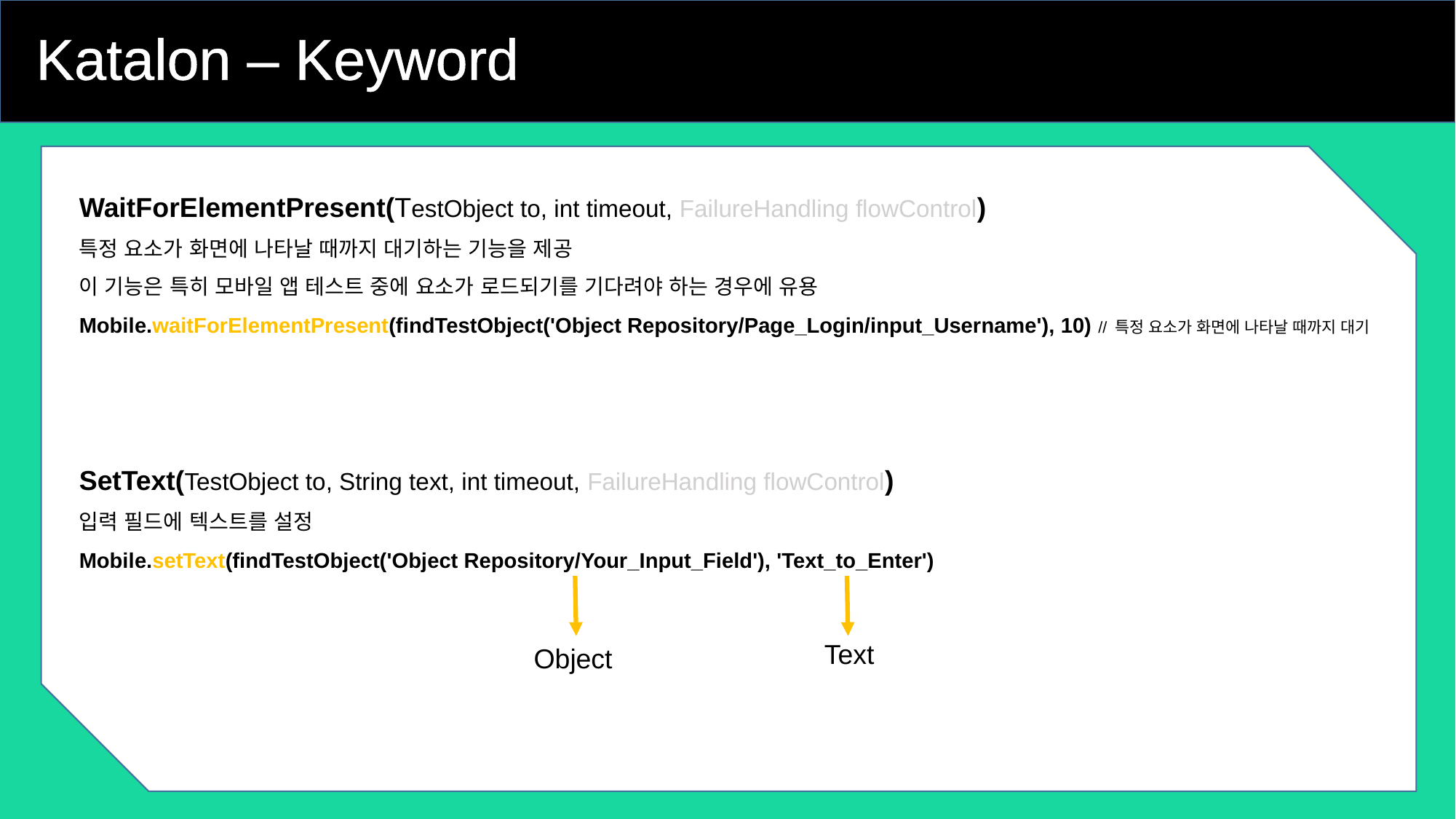

Katalon – Keyword

WaitForElementPresent(TestObject to, int timeout, FailureHandling flowControl)
특정 요소가 화면에 나타날 때까지 대기하는 기능을 제공
이 기능은 특히 모바일 앱 테스트 중에 요소가 로드되기를 기다려야 하는 경우에 유용
Mobile.waitForElementPresent(findTestObject('Object Repository/Page_Login/input_Username'), 10) // 특정 요소가 화면에 나타날 때까지 대기

SetText(TestObject to, String text, int timeout, FailureHandling flowControl)
입력 필드에 텍스트를 설정
Mobile.setText(findTestObject('Object Repository/Your_Input_Field'), 'Text_to_Enter')

Text
Object